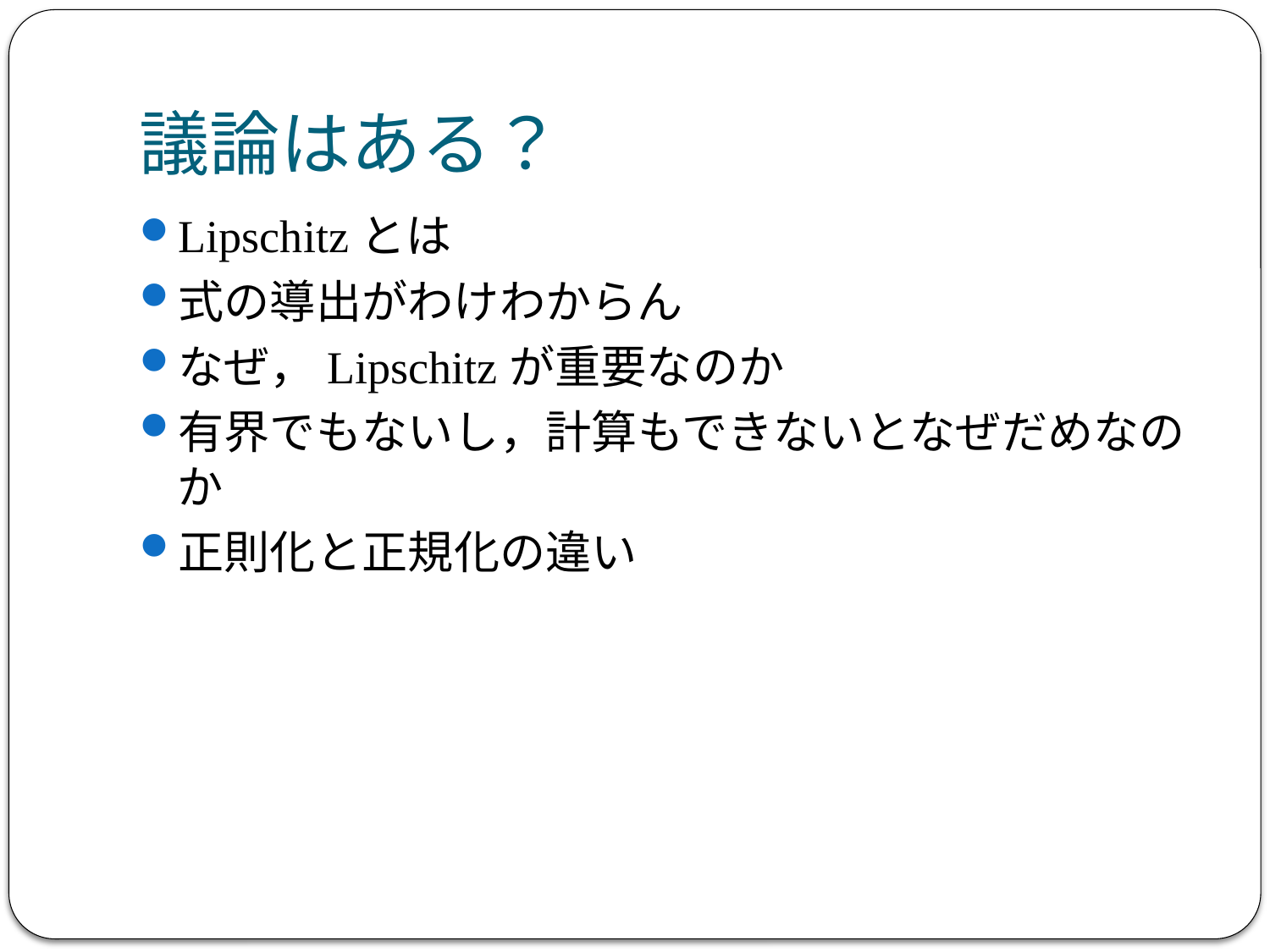

# 議論はある？
Lipschitzとは
式の導出がわけわからん
なぜ，Lipschitzが重要なのか
有界でもないし，計算もできないとなぜだめなのか
正則化と正規化の違い